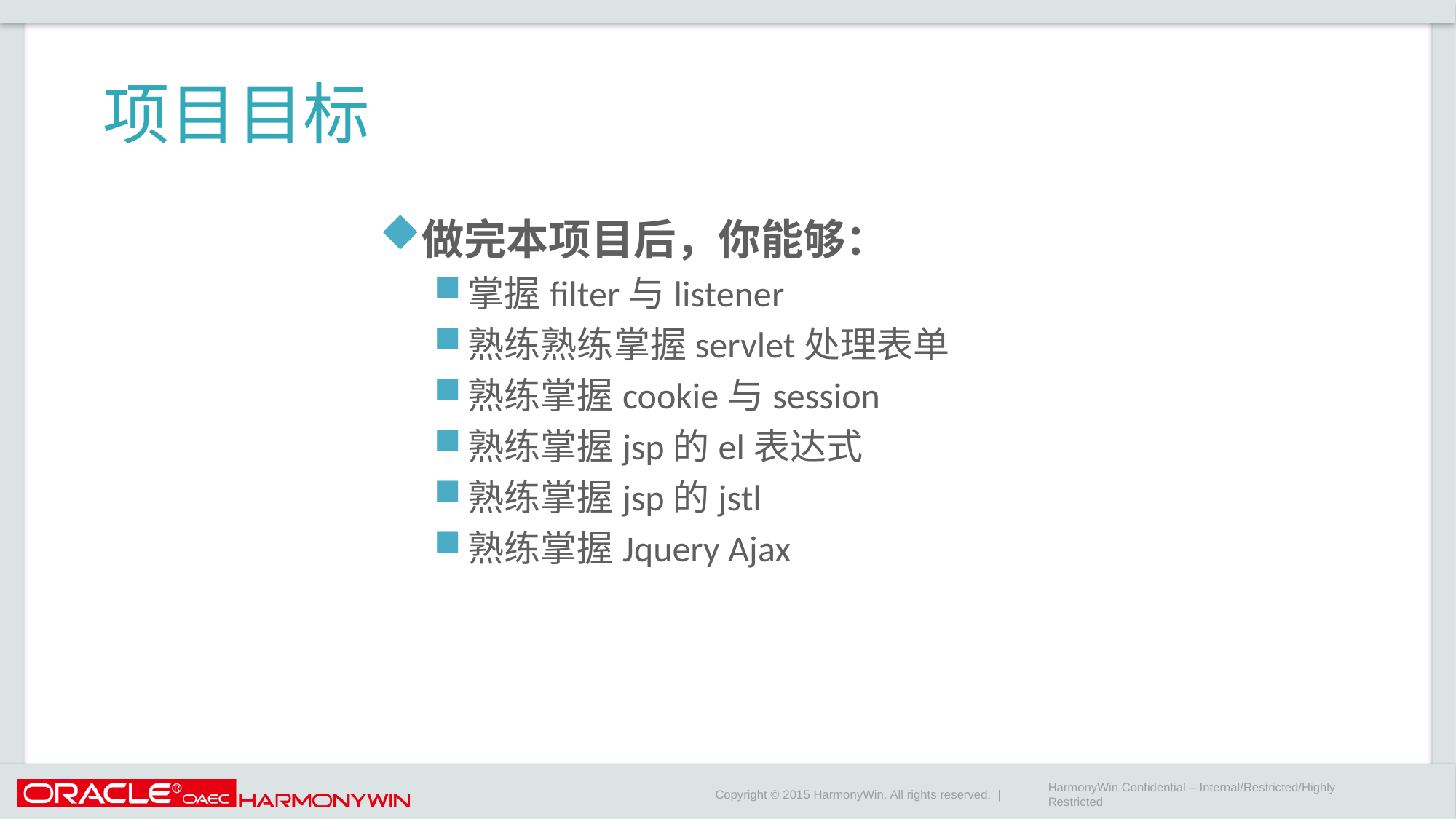

# 项目目标
做完本项目后，你能够：
掌握filter与listener
熟练熟练掌握servlet处理表单
熟练掌握cookie与session
熟练掌握jsp的el表达式
熟练掌握jsp的jstl
熟练掌握Jquery Ajax
HarmonyWin Confidential – Internal/Restricted/Highly Restricted